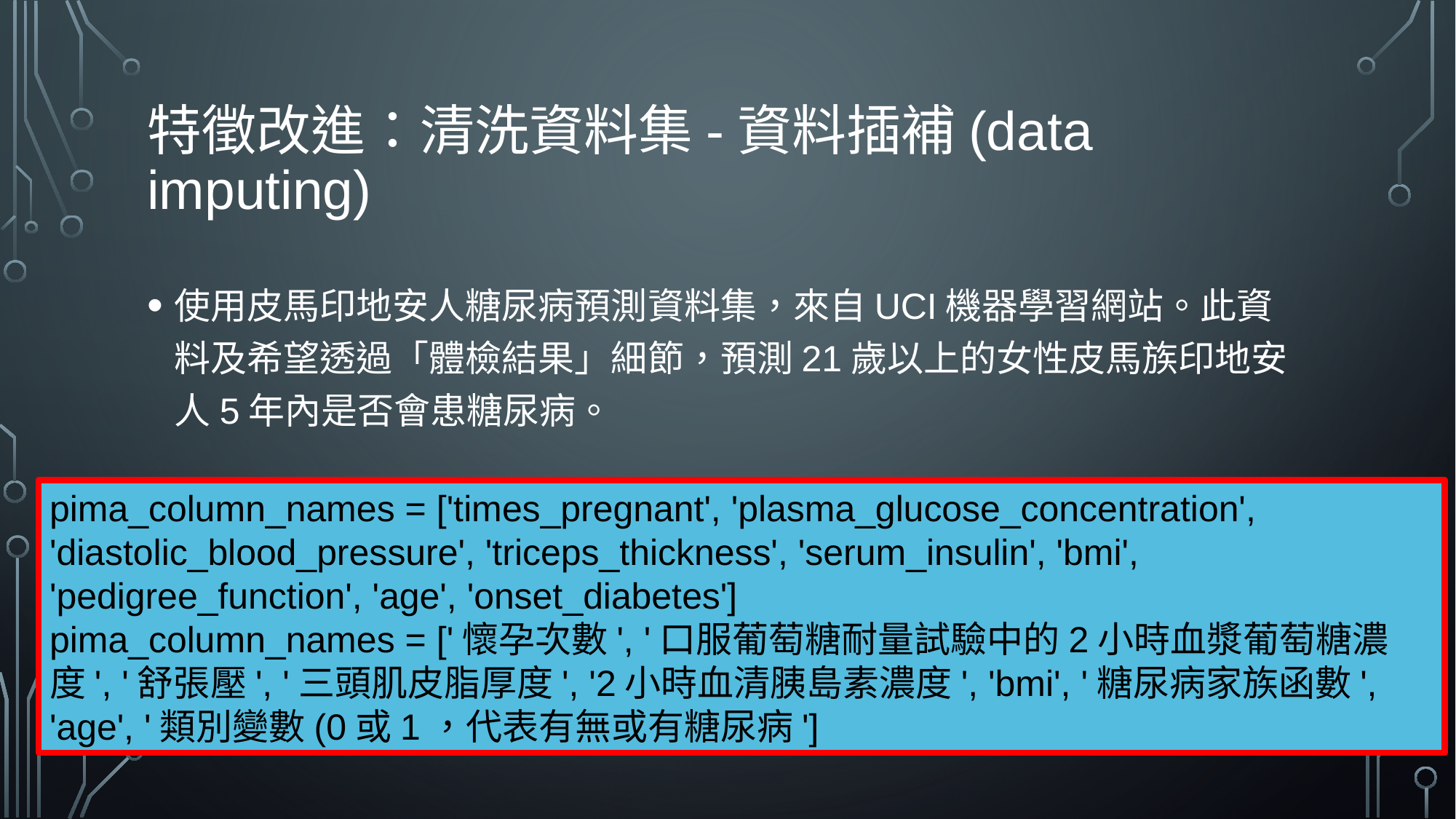

# 特徵改進：清洗資料集-資料插補(data imputing)
使用皮馬印地安人糖尿病預測資料集，來自UCI機器學習網站。此資料及希望透過「體檢結果」細節，預測21歲以上的女性皮馬族印地安人5年內是否會患糖尿病。
pima_column_names = ['times_pregnant', 'plasma_glucose_concentration', 'diastolic_blood_pressure', 'triceps_thickness', 'serum_insulin', 'bmi', 'pedigree_function', 'age', 'onset_diabetes']
pima_column_names = ['懷孕次數', '口服葡萄糖耐量試驗中的2小時血漿葡萄糖濃度', '舒張壓', '三頭肌皮脂厚度', '2小時血清胰島素濃度', 'bmi', '糖尿病家族函數', 'age', '類別變數(0或1，代表有無或有糖尿病']